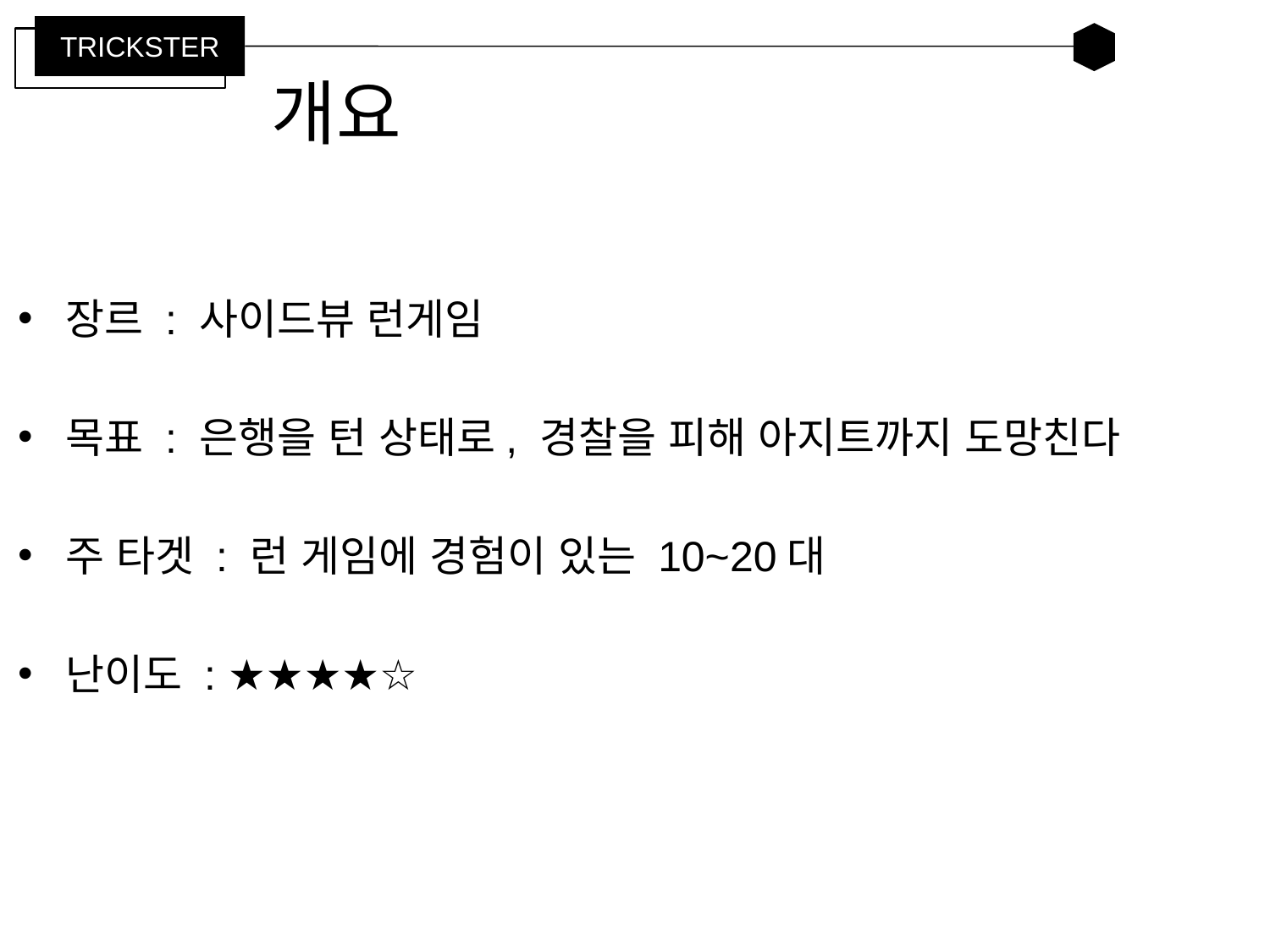

TRICKSTER

# 개요
장르 : 사이드뷰 런게임

목표 : 은행을 턴 상태로, 경찰을 피해 아지트까지 도망친다

주 타겟 : 런 게임에 경험이 있는 10~20대

난이도 : ★★★★☆